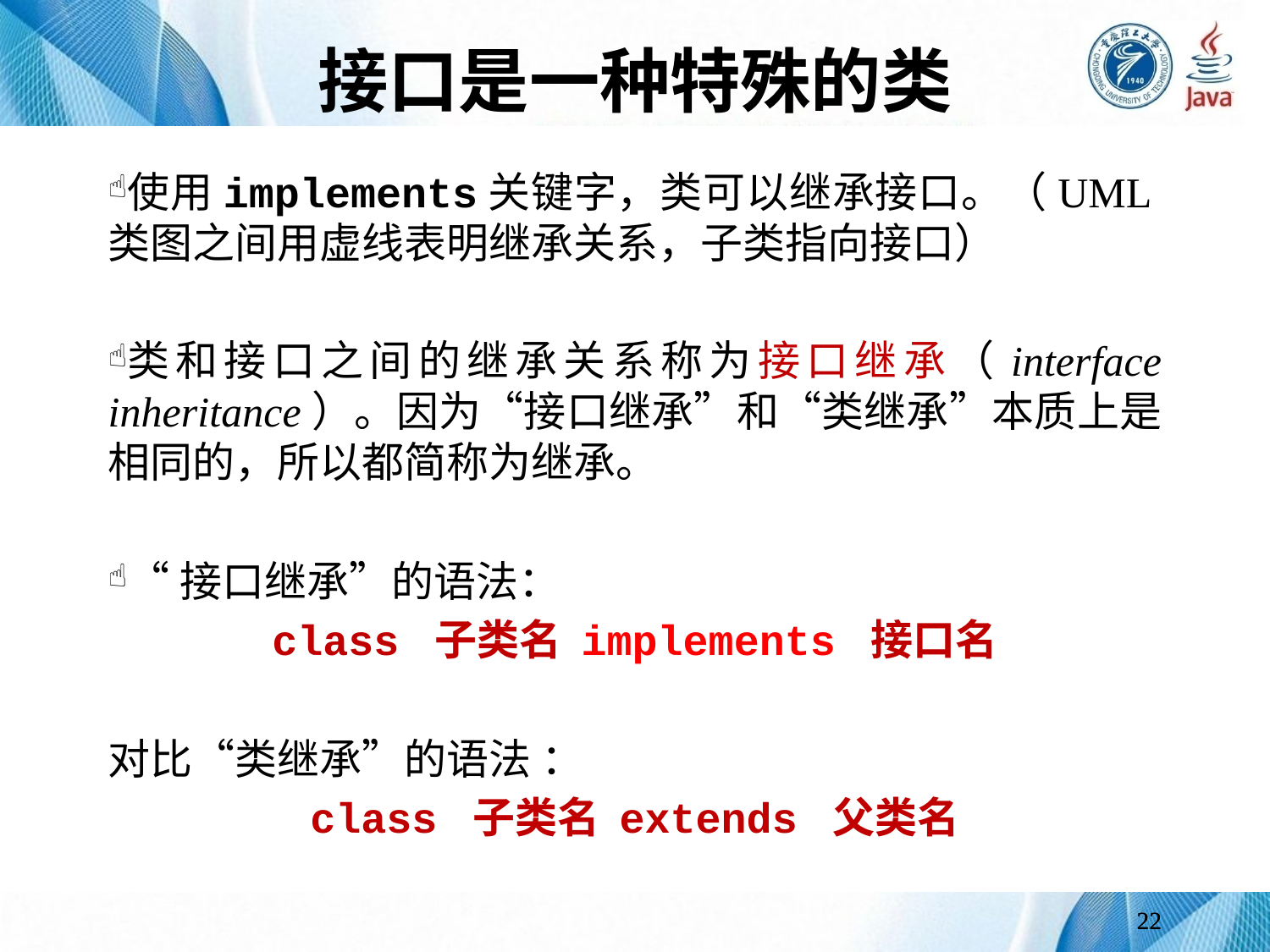

# 接口是一种特殊的类
使用implements关键字，类可以继承接口。（UML类图之间用虚线表明继承关系，子类指向接口）

类和接口之间的继承关系称为接口继承（interface inheritance）。因为“接口继承”和“类继承”本质上是相同的，所以都简称为继承。

“接口继承”的语法：
class 子类名 implements 接口名

对比“类继承”的语法 ：
class 子类名 extends 父类名

22
22